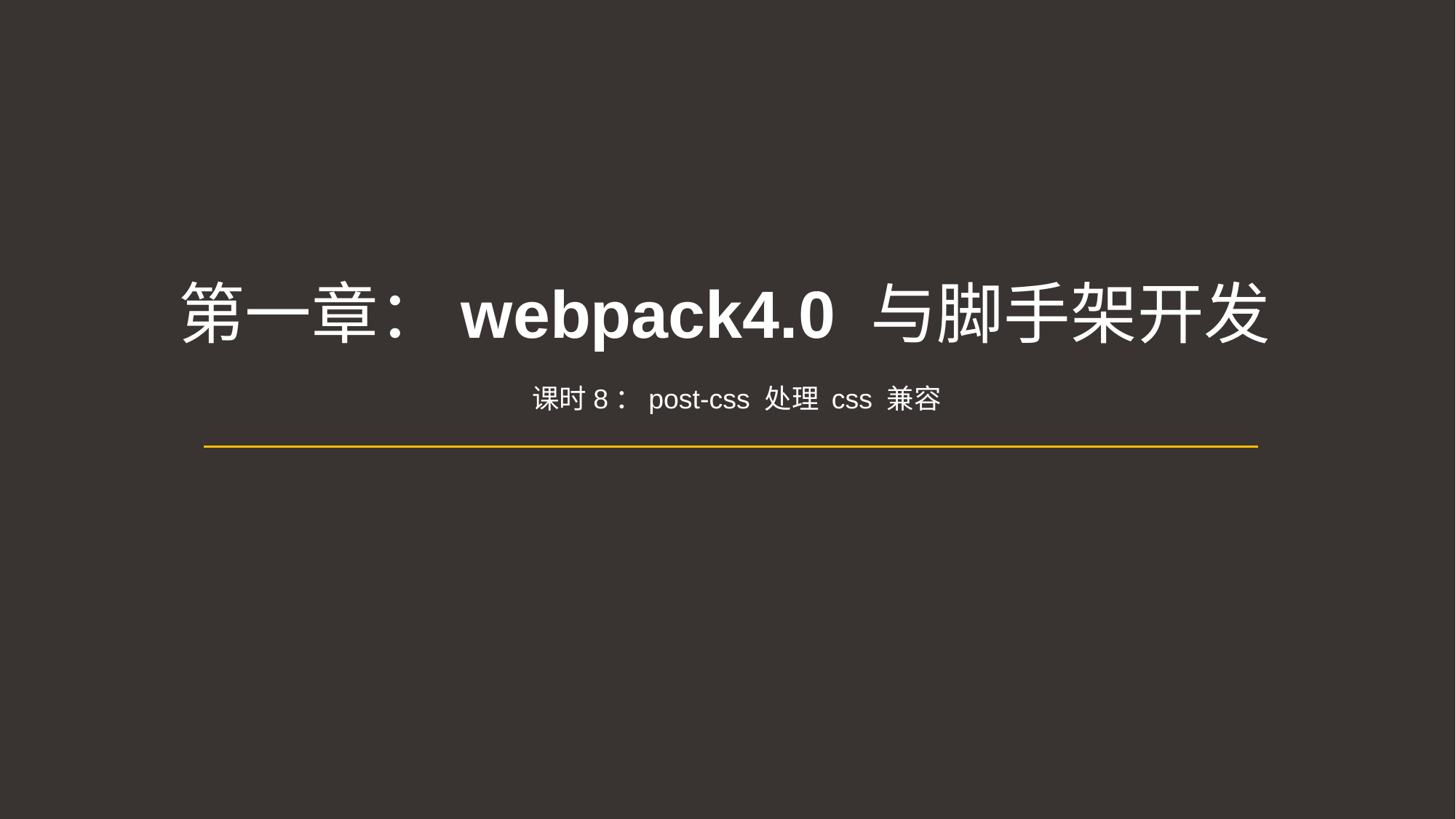

# 第一章：webpack4.0 与脚手架开发
课时8：post-css 处理 css 兼容